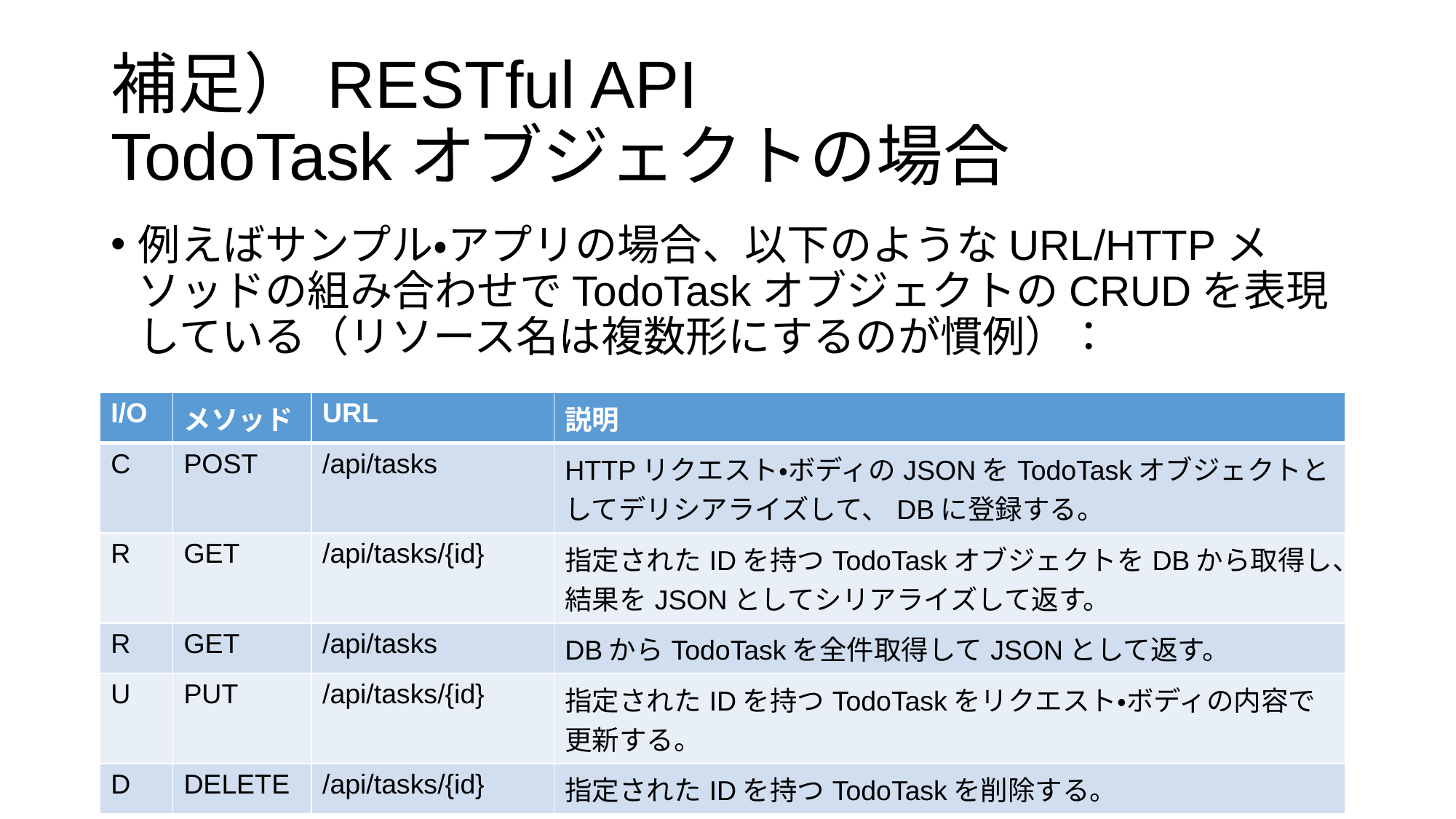

# 補足）RESTful API TodoTaskオブジェクトの場合
例えばサンプル・アプリの場合、以下のようなURL/HTTPメソッドの組み合わせでTodoTaskオブジェクトのCRUDを表現している（リソース名は複数形にするのが慣例）：
| I/O | メソッド | URL | 説明 |
| --- | --- | --- | --- |
| C | POST | /api/tasks | HTTPリクエスト・ボディのJSONをTodoTaskオブジェクトとしてデリシアライズして、DBに登録する。 |
| R | GET | /api/tasks/{id} | 指定されたIDを持つTodoTaskオブジェクトをDBから取得し、結果をJSONとしてシリアライズして返す。 |
| R | GET | /api/tasks | DBからTodoTaskを全件取得してJSONとして返す。 |
| U | PUT | /api/tasks/{id} | 指定されたIDを持つTodoTaskをリクエスト・ボディの内容で更新する。 |
| D | DELETE | /api/tasks/{id} | 指定されたIDを持つTodoTaskを削除する。 |